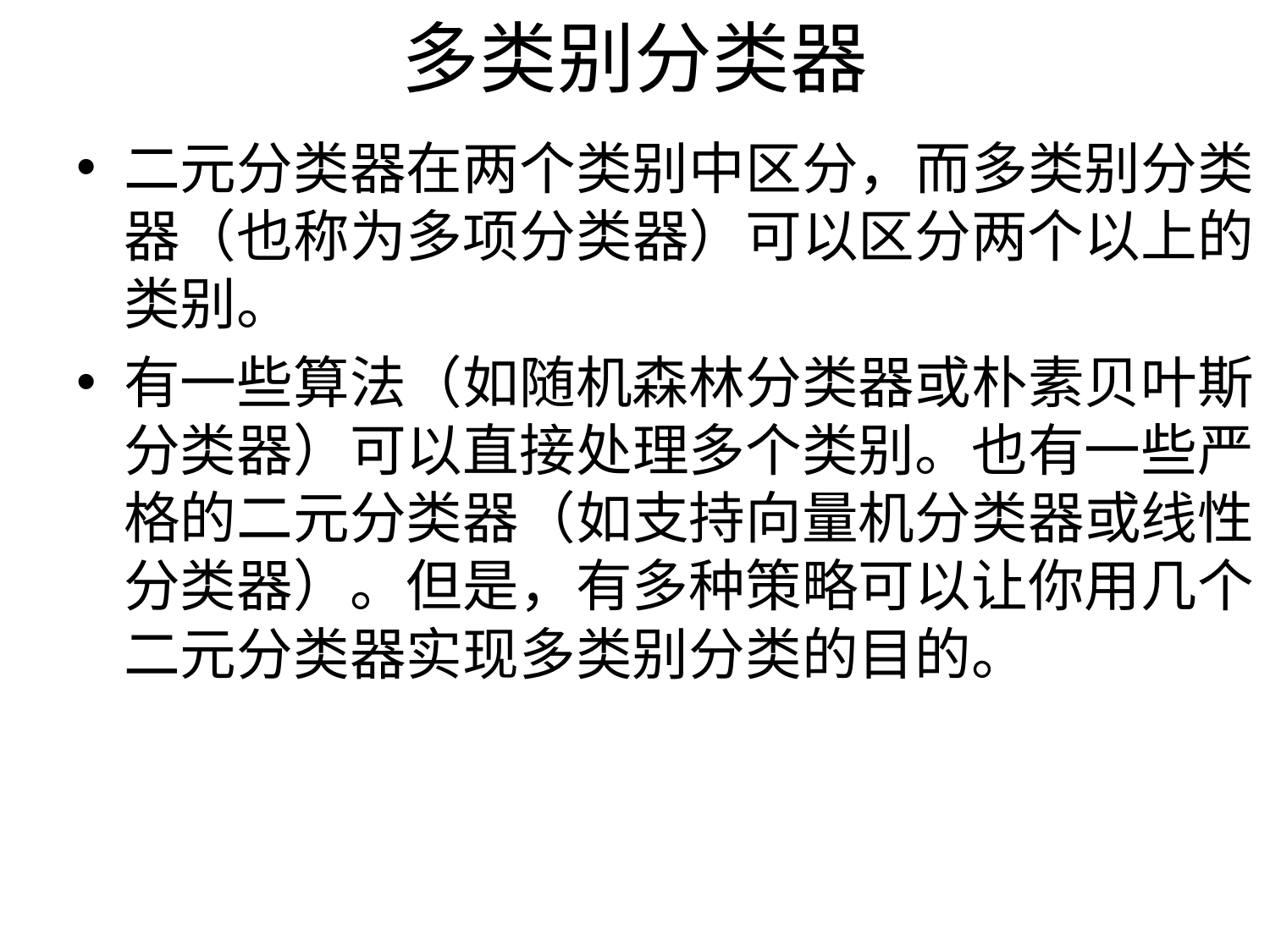

# 多类别分类器
二元分类器在两个类别中区分，而多类别分类器（也称为多项分类器）可以区分两个以上的类别。
有一些算法（如随机森林分类器或朴素贝叶斯分类器）可以直接处理多个类别。也有一些严格的二元分类器（如支持向量机分类器或线性分类器）。但是，有多种策略可以让你用几个二元分类器实现多类别分类的目的。